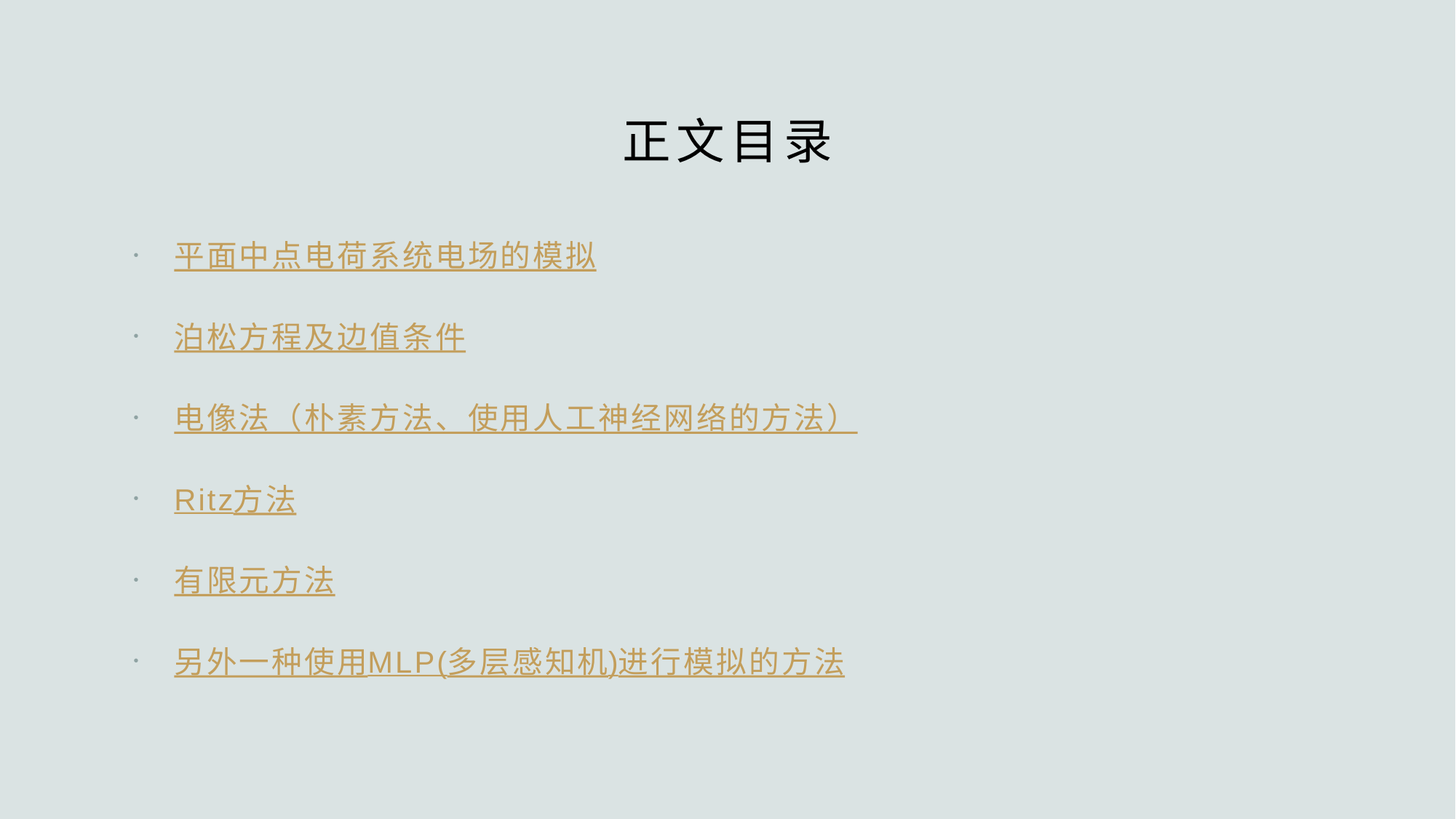

# 正文目录
平面中点电荷系统电场的模拟
泊松方程及边值条件
电像法（朴素方法、使用人工神经网络的方法）
Ritz方法
有限元方法
另外一种使用MLP(多层感知机)进行模拟的方法